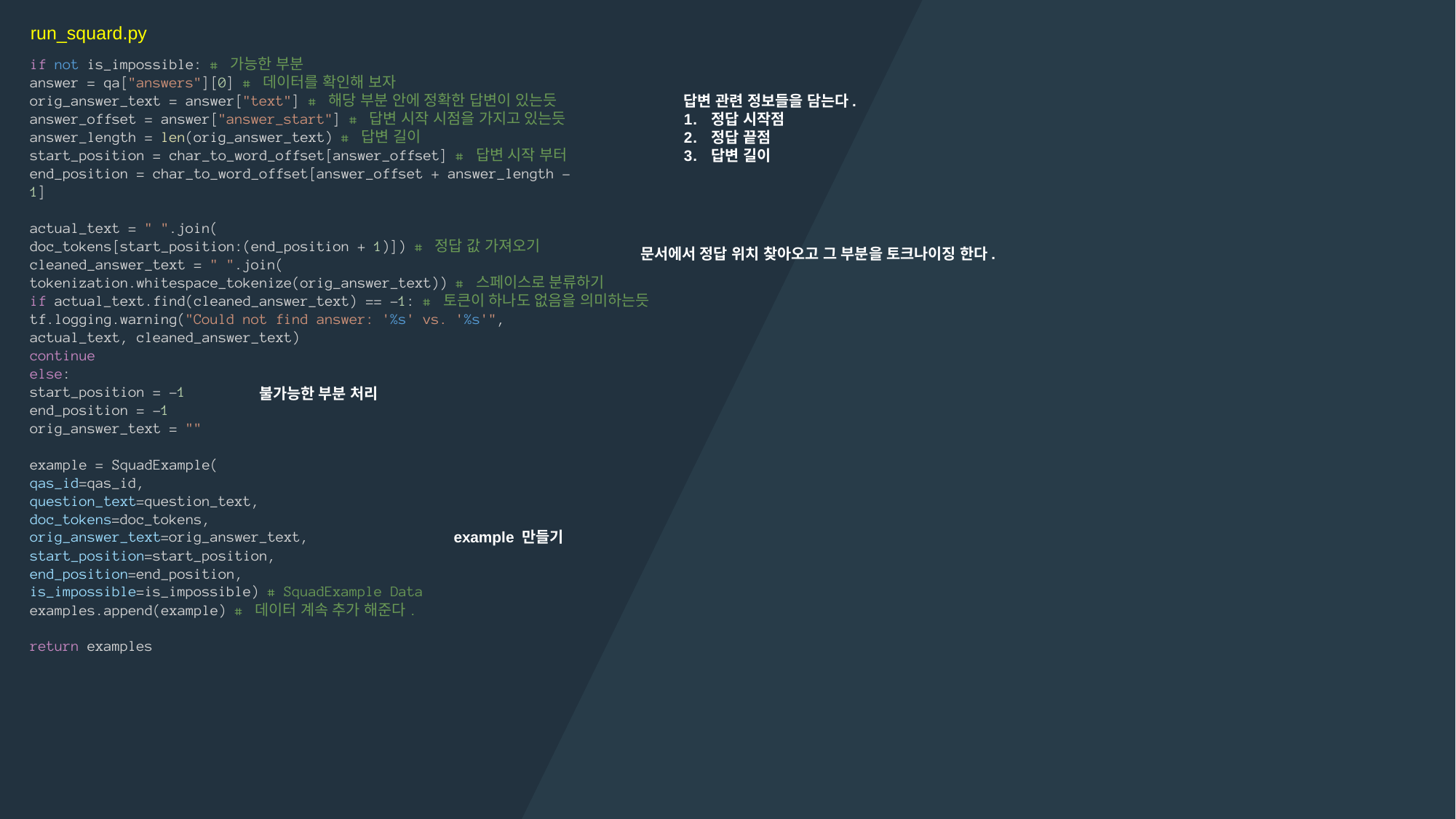

run_squard.py
if not is_impossible: # 가능한 부분
answer = qa["answers"][0] # 데이터를 확인해 보자
orig_answer_text = answer["text"] # 해당 부분 안에 정확한 답변이 있는듯
answer_offset = answer["answer_start"] # 답변 시작 시점을 가지고 있는듯
answer_length = len(orig_answer_text) # 답변 길이
start_position = char_to_word_offset[answer_offset] # 답변 시작 부터
end_position = char_to_word_offset[answer_offset + answer_length -
1]

actual_text = " ".join(
doc_tokens[start_position:(end_position + 1)]) # 정답 값 가져오기
cleaned_answer_text = " ".join(
tokenization.whitespace_tokenize(orig_answer_text)) # 스페이스로 분류하기
if actual_text.find(cleaned_answer_text) == -1: # 토큰이 하나도 없음을 의미하는듯
tf.logging.warning("Could not find answer: '%s' vs. '%s'",
actual_text, cleaned_answer_text)
continue
else:
start_position = -1
end_position = -1
orig_answer_text = ""
example = SquadExample(
qas_id=qas_id,
question_text=question_text,
doc_tokens=doc_tokens,
orig_answer_text=orig_answer_text,
start_position=start_position,
end_position=end_position,
is_impossible=is_impossible) # SquadExample Data
examples.append(example) # 데이터 계속 추가 해준다.
return examples
답변 관련 정보들을 담는다.
정답 시작점
정답 끝점
답변 길이

문서에서 정답 위치 찾아오고 그 부분을 토크나이징 한다.
불가능한 부분 처리
example 만들기